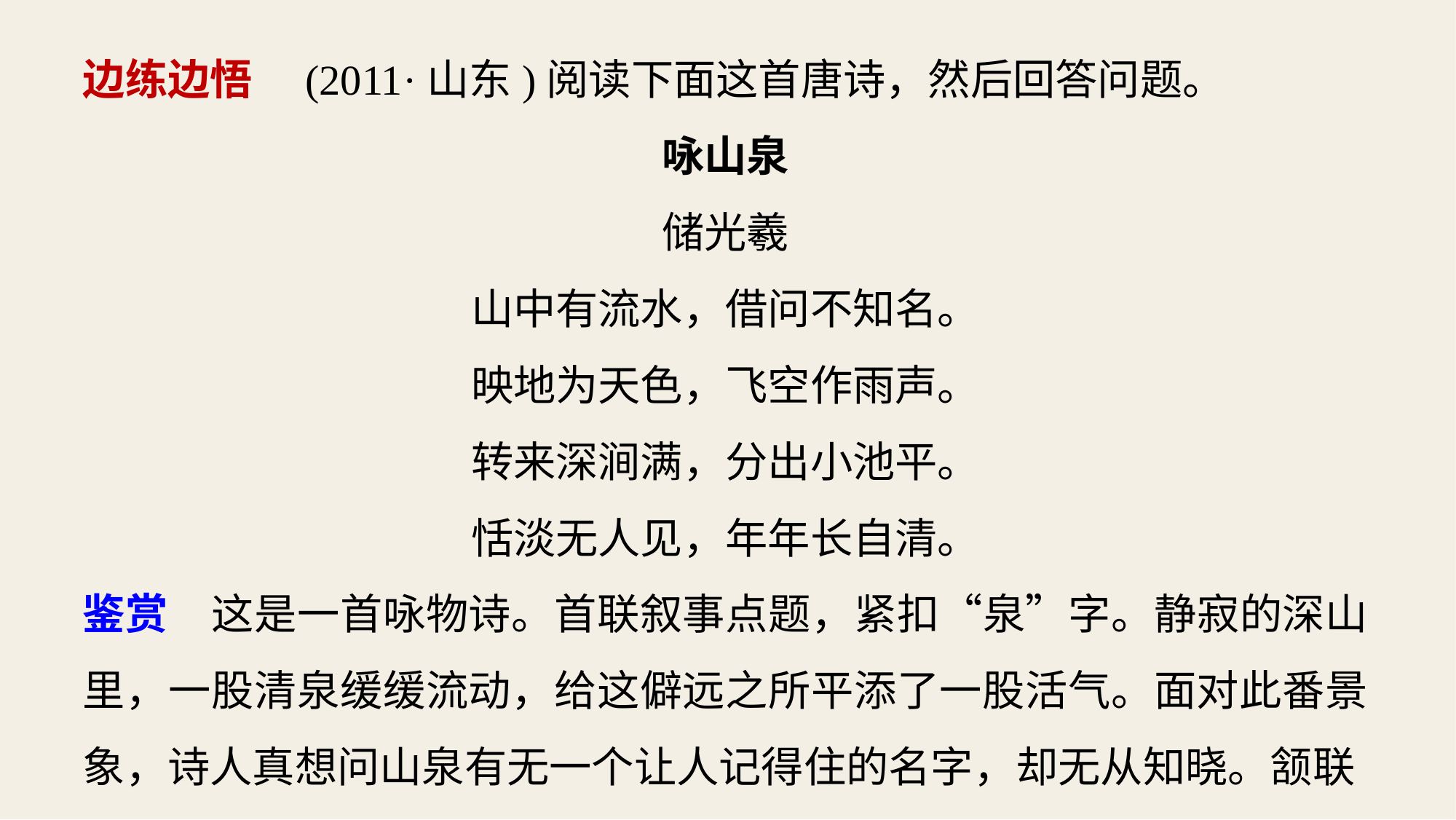

边练边悟　(2011·山东)阅读下面这首唐诗，然后回答问题。
咏山泉
储光羲
山中有流水，借问不知名。
映地为天色，飞空作雨声。
转来深涧满，分出小池平。
恬淡无人见，年年长自清。
鉴赏　这是一首咏物诗。首联叙事点题，紧扣“泉”字。静寂的深山里，一股清泉缓缓流动，给这僻远之所平添了一股活气。面对此番景象，诗人真想问山泉有无一个让人记得住的名字，却无从知晓。颔联